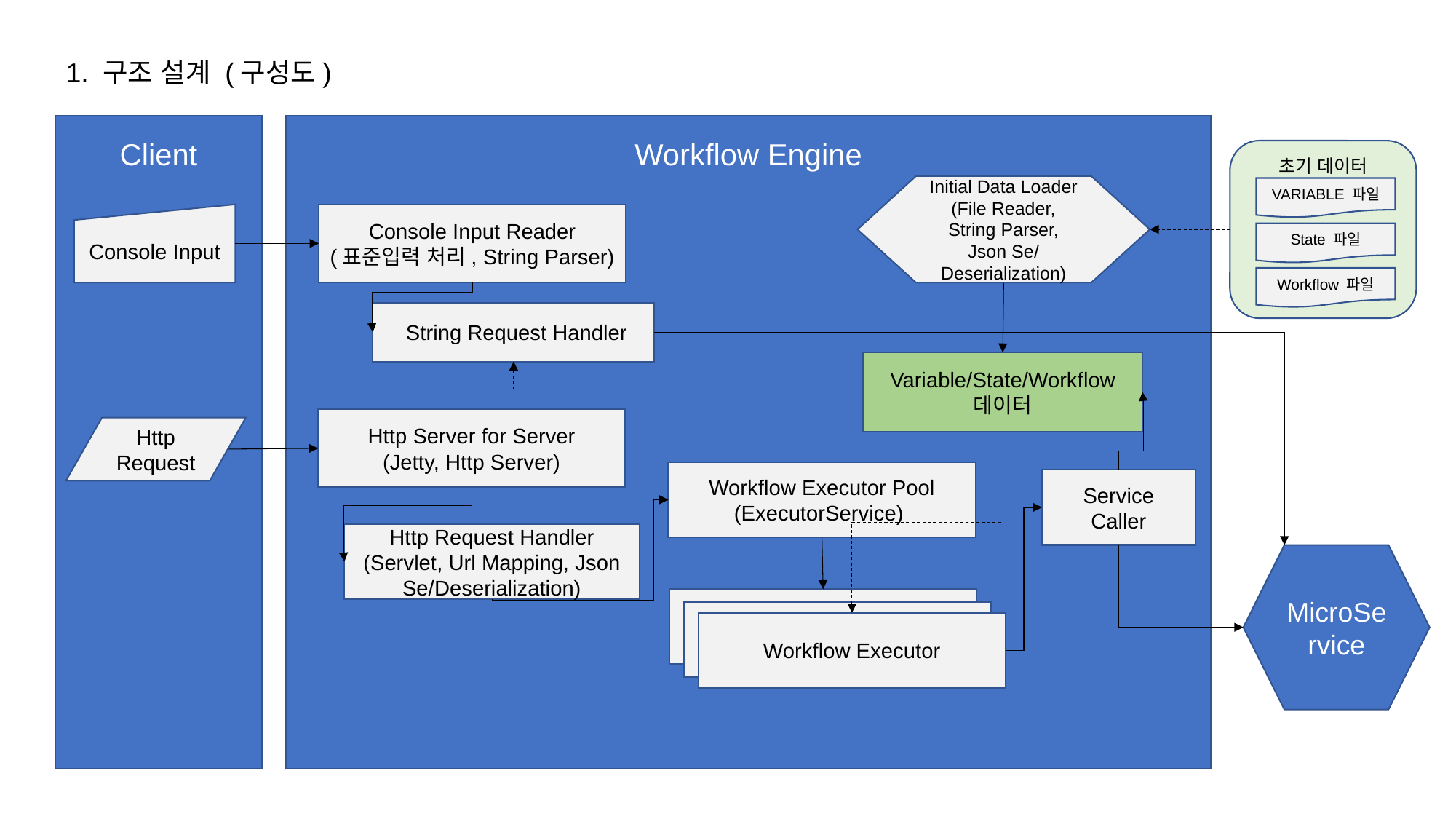

1. 구조 설계 (구성도)

Workflow Engine

Client
초기 데이터
Initial Data Loader
(File Reader, String Parser, Json Se/Deserialization)
VARIABLE 파일
Console Input
Console Input Reader
(표준입력 처리, String Parser)
State 파일
Workflow 파일
 String Request Handler
Variable/State/Workflow
데이터
Http Server for Server
(Jetty, Http Server)
Http Request
Workflow Executor Pool
(ExecutorService)
Service Caller
Http Request Handler
(Servlet, Url Mapping, Json Se/Deserialization)
MicroService
Workflow Executor
Workflow Executor
Workflow Executor